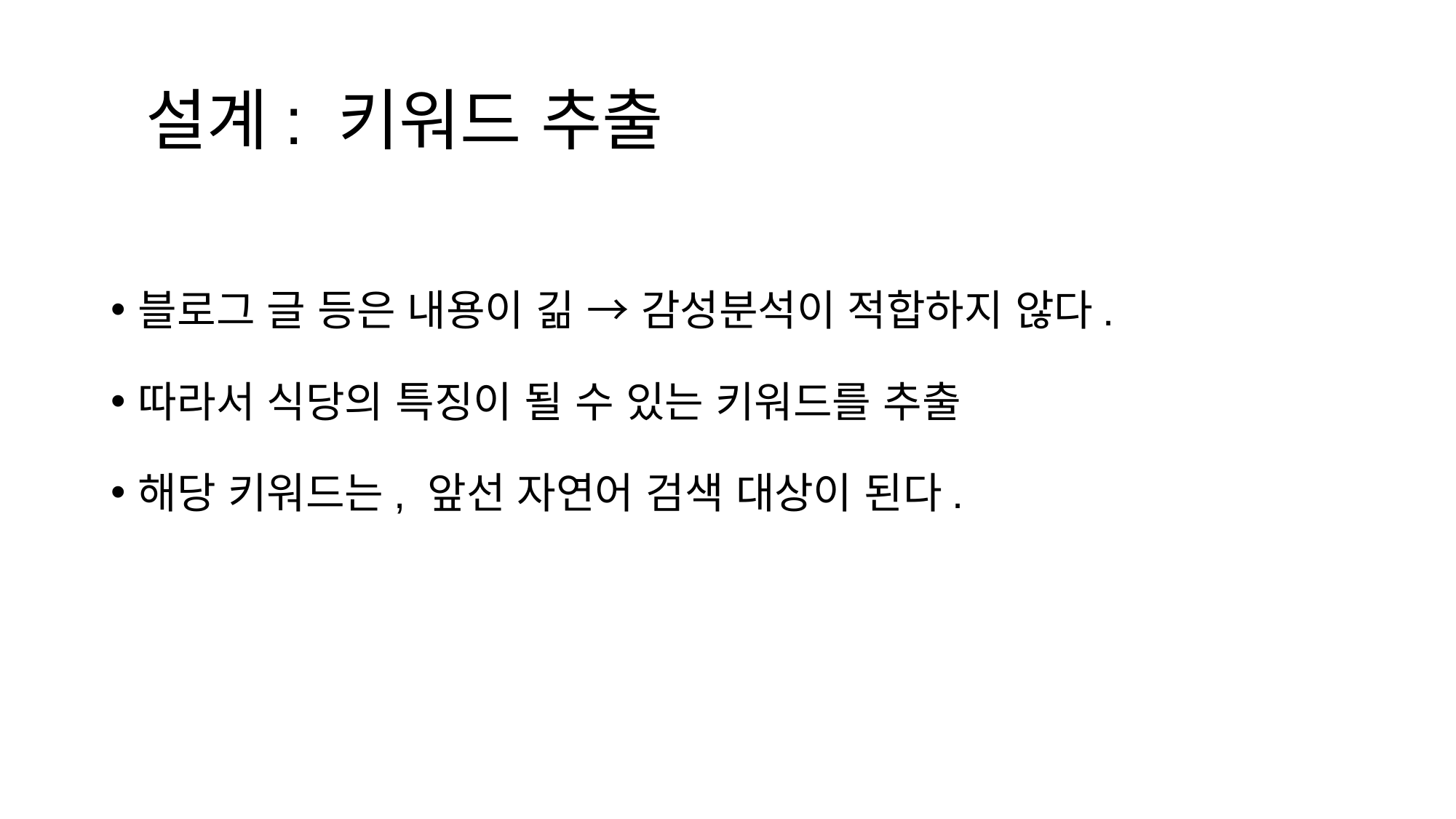

# 설계: 키워드 추출
블로그 글 등은 내용이 긺 → 감성분석이 적합하지 않다.
따라서 식당의 특징이 될 수 있는 키워드를 추출
해당 키워드는, 앞선 자연어 검색 대상이 된다.